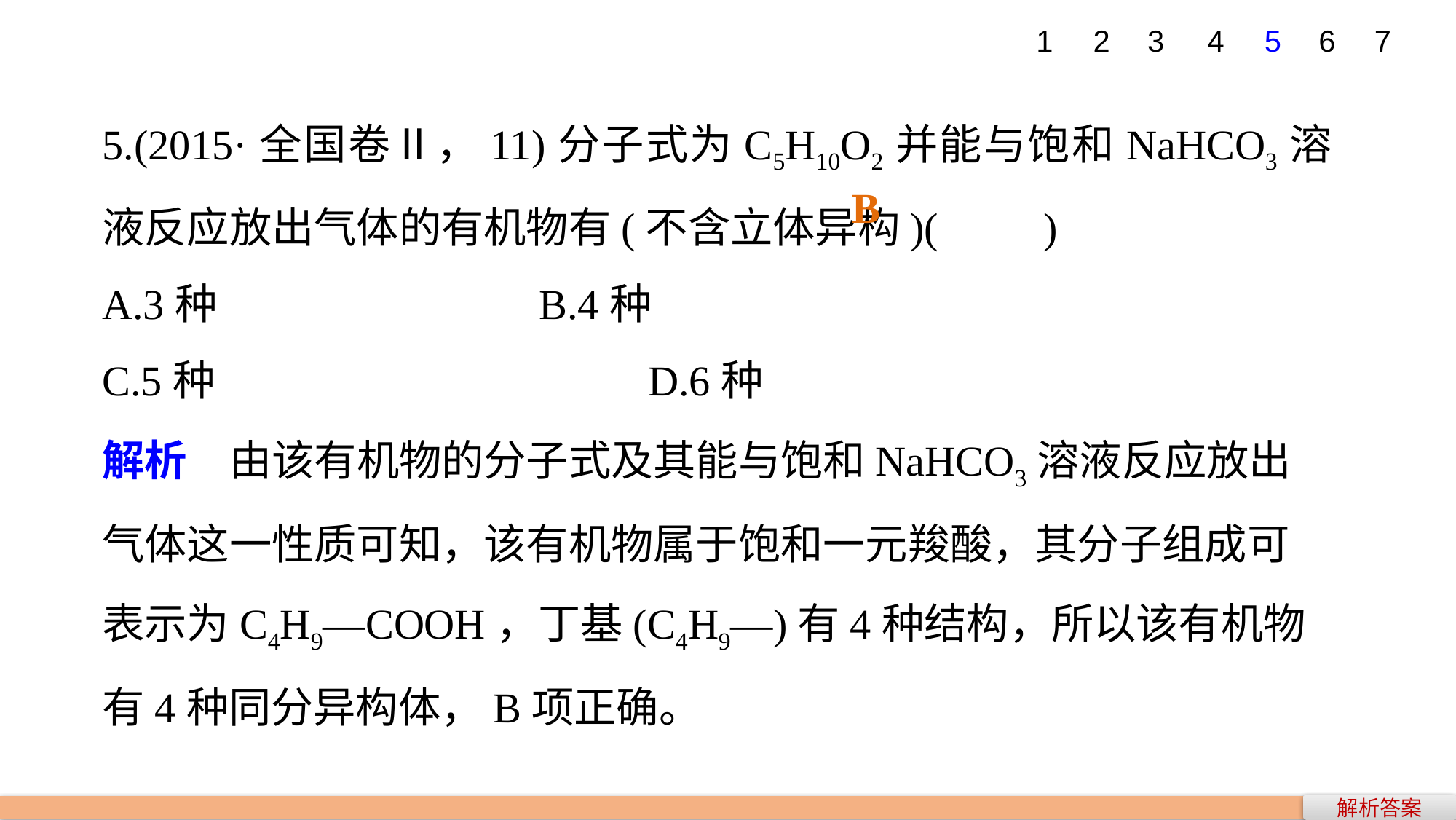

7
1
2
3
4
5
6
5.(2015·全国卷Ⅱ，11)分子式为C5H10O2并能与饱和NaHCO3溶液反应放出气体的有机物有(不含立体异构)(　　)
A.3种  			B.4种
C.5种  				D.6种
解析　由该有机物的分子式及其能与饱和NaHCO3溶液反应放出气体这一性质可知，该有机物属于饱和一元羧酸，其分子组成可表示为C4H9—COOH，丁基(C4H9—)有4种结构，所以该有机物有4种同分异构体，B项正确。
B
解析答案